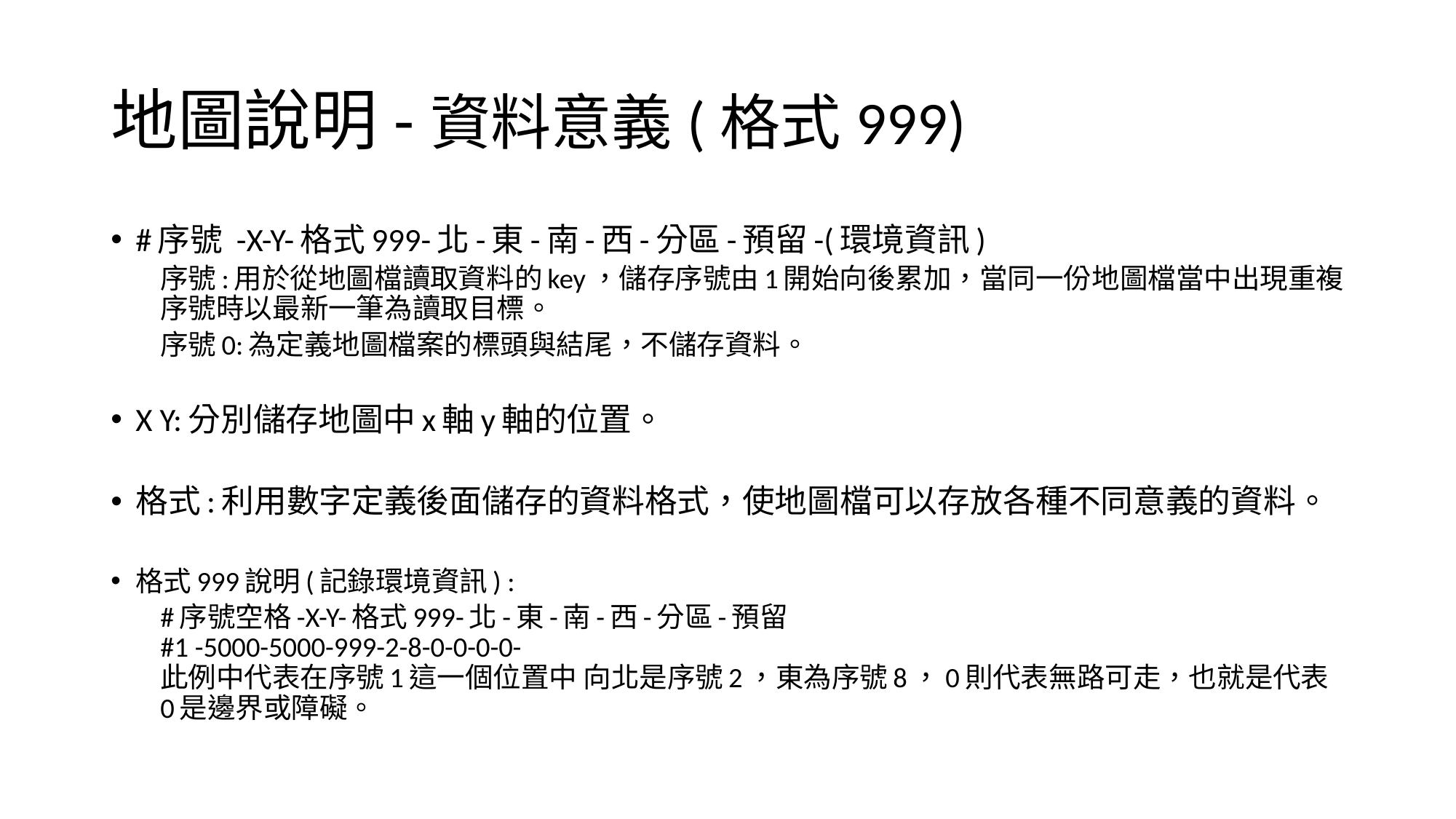

# 地圖說明-資料意義(格式999)
#序號 -X-Y-格式999-北-東-南-西-分區-預留-(環境資訊)
序號:用於從地圖檔讀取資料的key，儲存序號由1開始向後累加，當同一份地圖檔當中出現重複序號時以最新一筆為讀取目標。
序號0:為定義地圖檔案的標頭與結尾，不儲存資料。
X Y:分別儲存地圖中x軸y軸的位置。
格式:利用數字定義後面儲存的資料格式，使地圖檔可以存放各種不同意義的資料。
格式999說明(記錄環境資訊) :
#序號空格-X-Y-格式999-北-東-南-西-分區-預留
#1 -5000-5000-999-2-8-0-0-0-0-
此例中代表在序號1這一個位置中 向北是序號2，東為序號8，0則代表無路可走，也就是代表0是邊界或障礙。